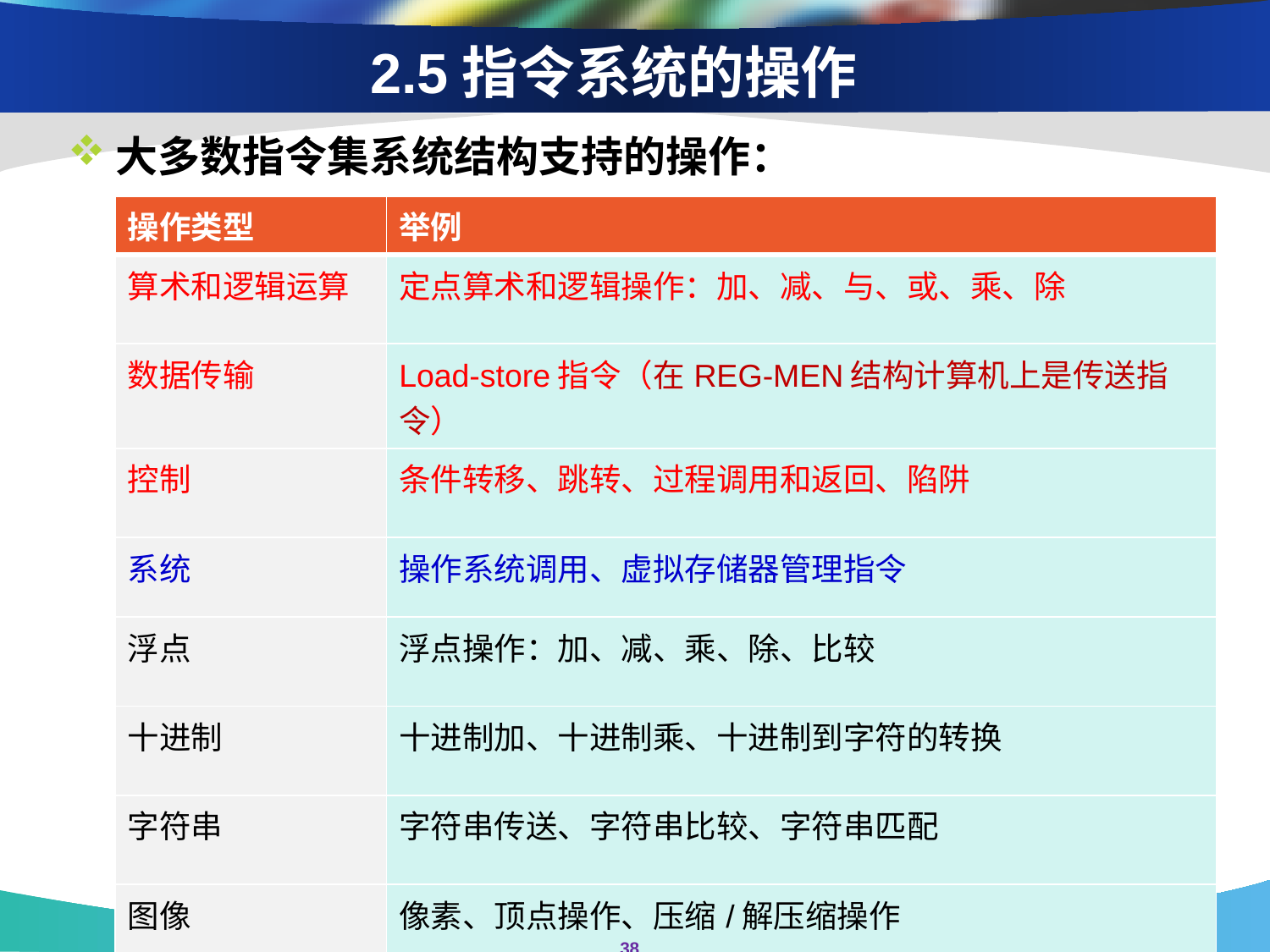

# 2.5指令系统的操作
大多数指令集系统结构支持的操作：

| 操作类型 | 举例 |
| --- | --- |
| 算术和逻辑运算 | 定点算术和逻辑操作：加、减、与、或、乘、除 |
| 数据传输 | Load-store指令（在REG-MEN结构计算机上是传送指令） |
| 控制 | 条件转移、跳转、过程调用和返回、陷阱 |
| 系统 | 操作系统调用、虚拟存储器管理指令 |
| 浮点 | 浮点操作：加、减、乘、除、比较 |
| 十进制 | 十进制加、十进制乘、十进制到字符的转换 |
| 字符串 | 字符串传送、字符串比较、字符串匹配 |
| 图像 | 像素、顶点操作、压缩/解压缩操作 |
38